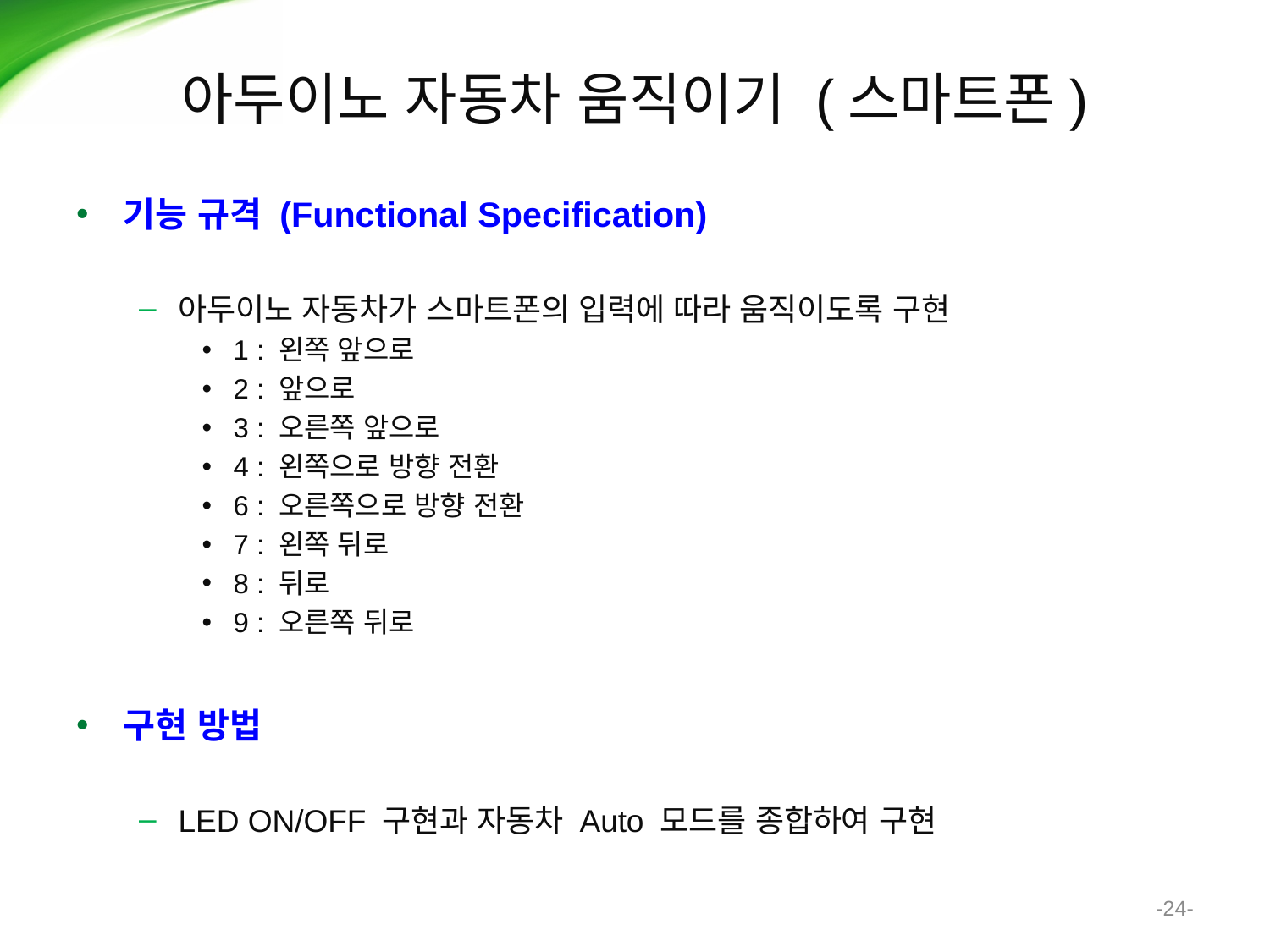

# 아두이노 자동차 움직이기 (스마트폰)
기능 규격 (Functional Specification)

아두이노 자동차가 스마트폰의 입력에 따라 움직이도록 구현
1 : 왼쪽 앞으로
2 : 앞으로
3 : 오른쪽 앞으로
4 : 왼쪽으로 방향 전환
6 : 오른쪽으로 방향 전환
7 : 왼쪽 뒤로
8 : 뒤로
9 : 오른쪽 뒤로

구현 방법

LED ON/OFF 구현과 자동차 Auto 모드를 종합하여 구현
-24-